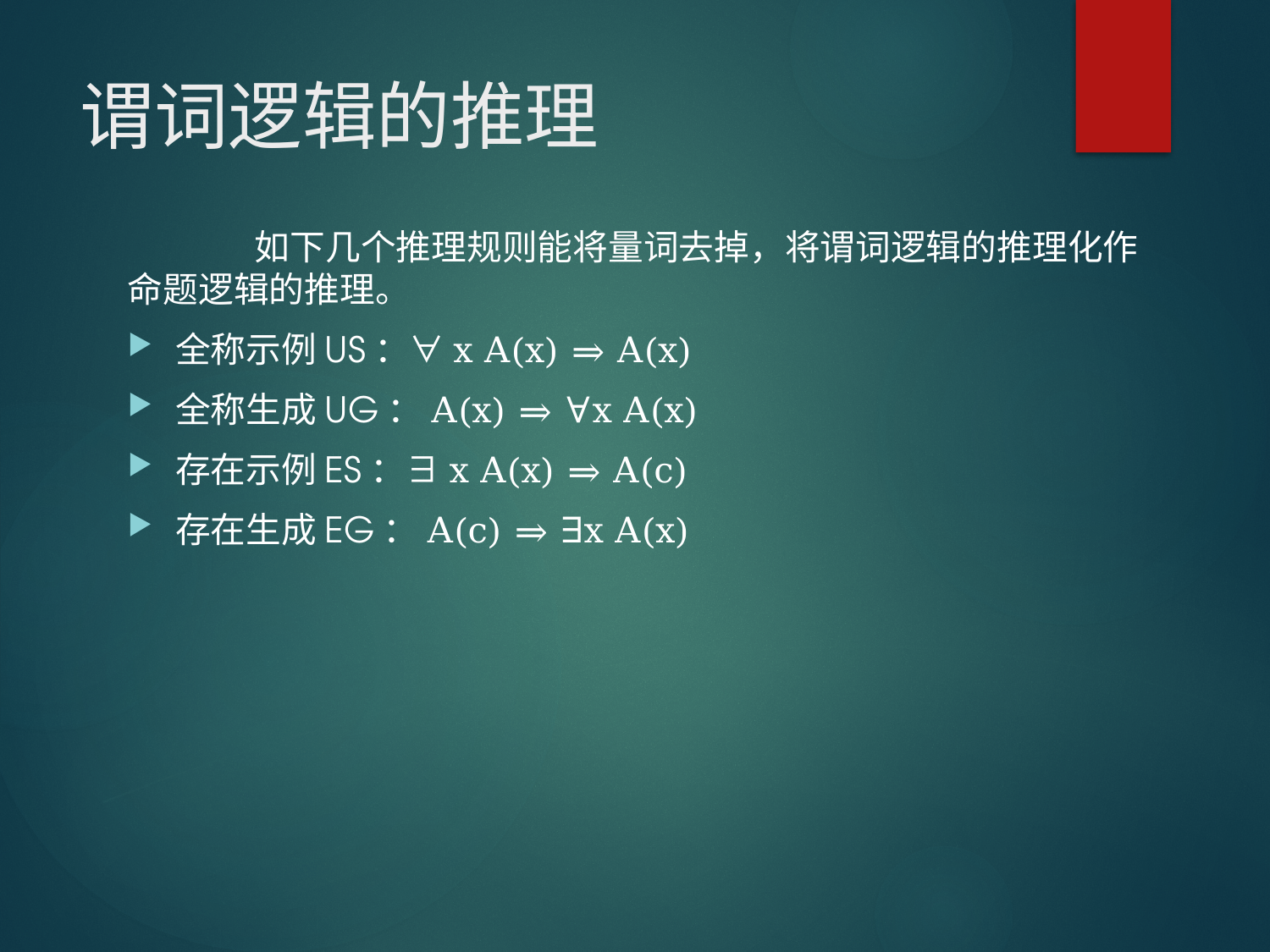

# 谓词逻辑的推理
	如下几个推理规则能将量词去掉，将谓词逻辑的推理化作命题逻辑的推理。
全称示例US：∀x A(x) ⇒ A(x)
全称生成UG：A(x) ⇒ ∀x A(x)
存在示例ES：∃x A(x) ⇒ A(c)
存在生成EG：A(c) ⇒ ∃x A(x)